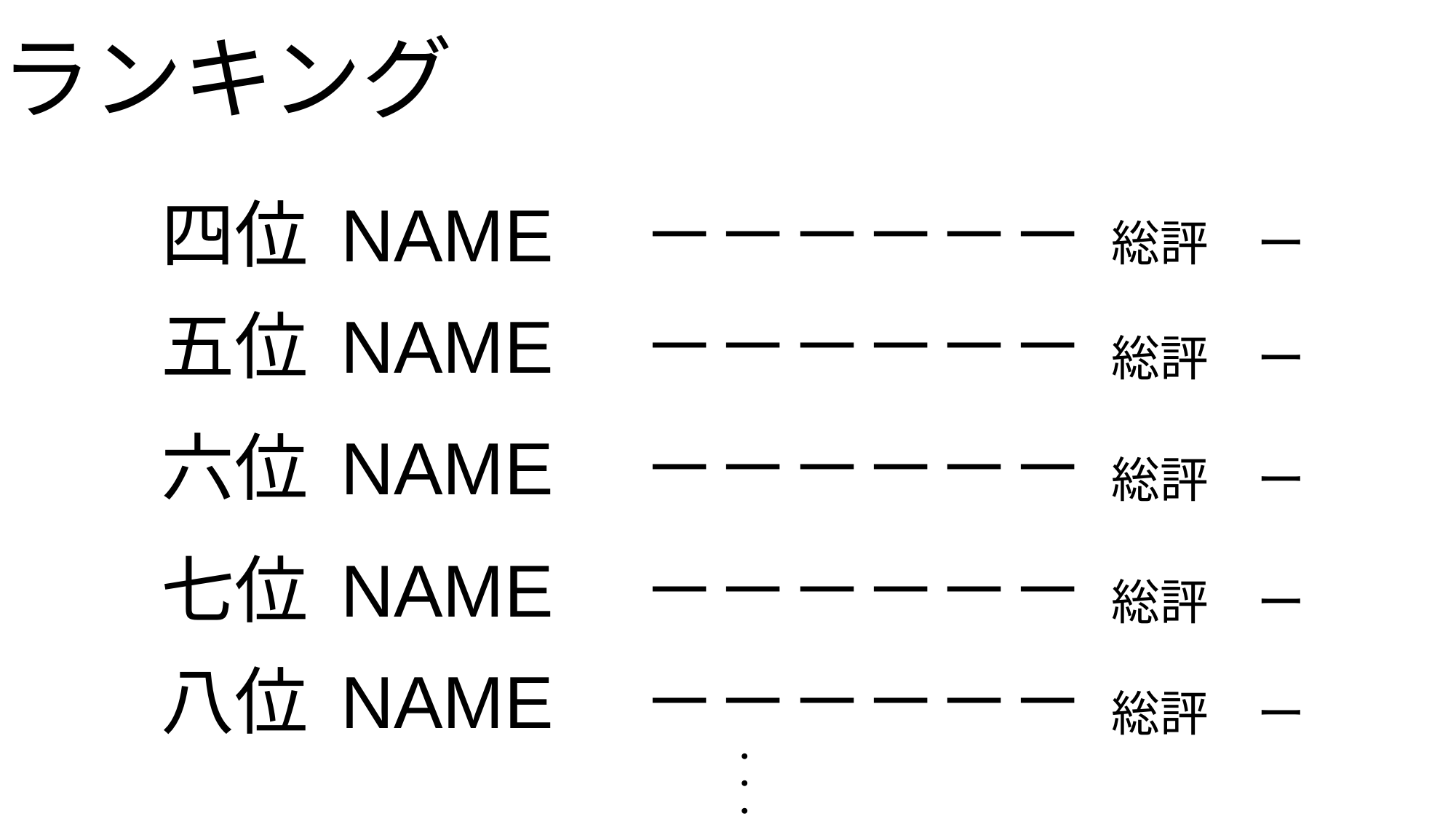

# ランキング
四位 NAME　－－－－－－
総評　ー
五位 NAME　－－－－－－
総評　ー
六位 NAME　－－－－－－
総評　ー
七位 NAME　－－－－－－
総評　ー
八位 NAME　－－－－－－
総評　ー
・・・